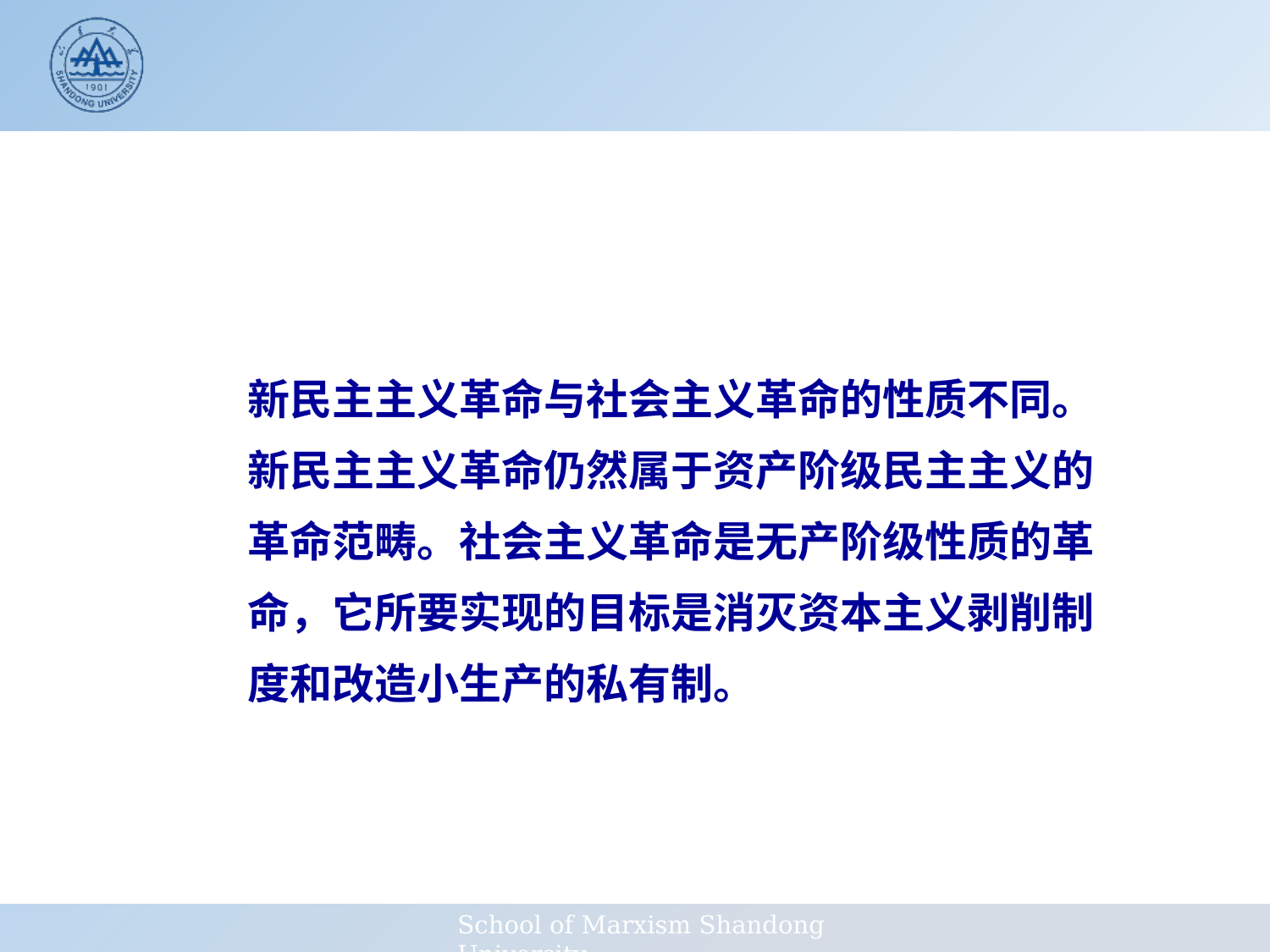

新民主主义革命与社会主义革命的性质不同。新民主主义革命仍然属于资产阶级民主主义的革命范畴。社会主义革命是无产阶级性质的革命，它所要实现的目标是消灭资本主义剥削制度和改造小生产的私有制。